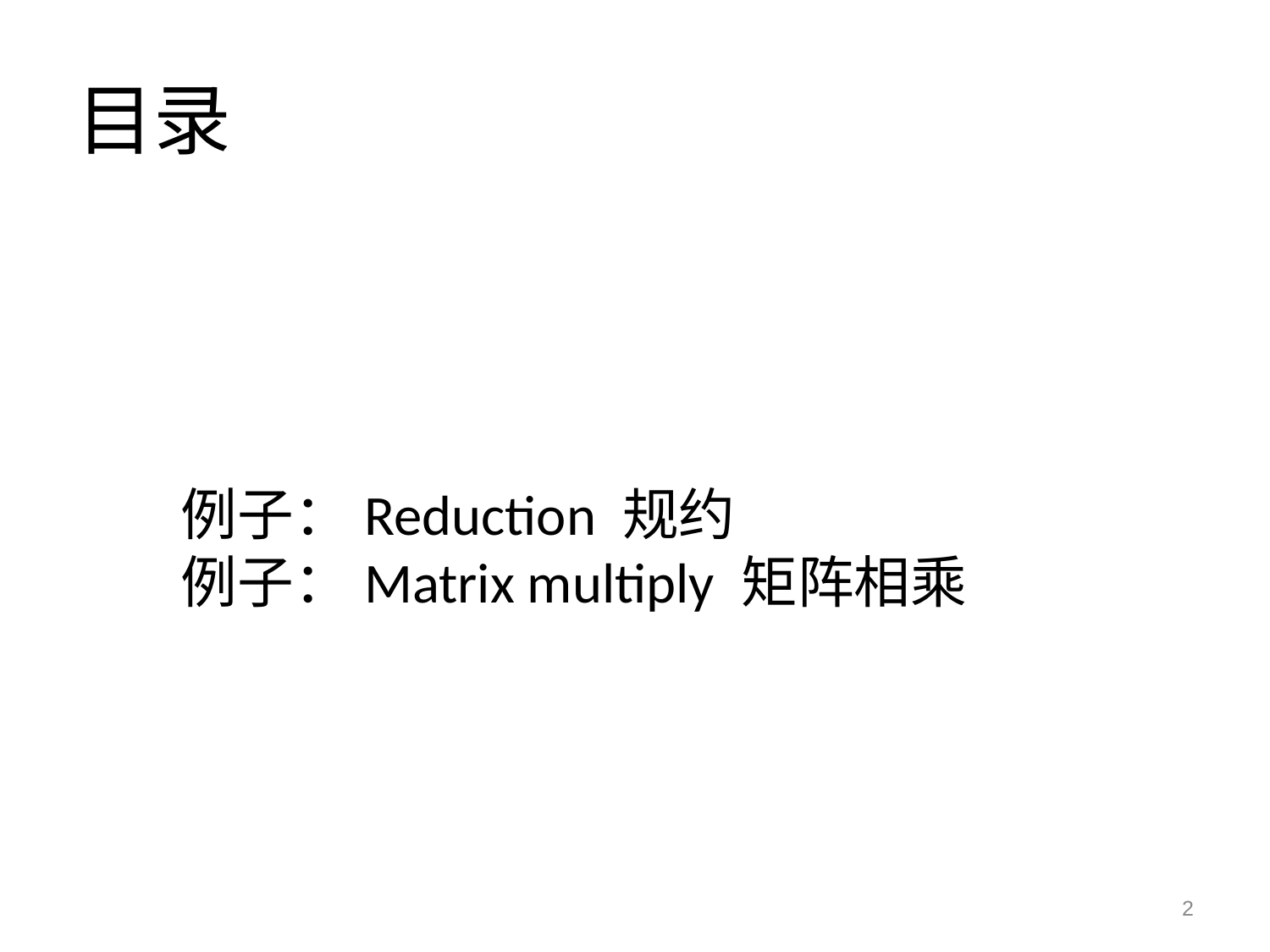

目录

例子：Reduction 规约
例子：Matrix multiply 矩阵相乘

2